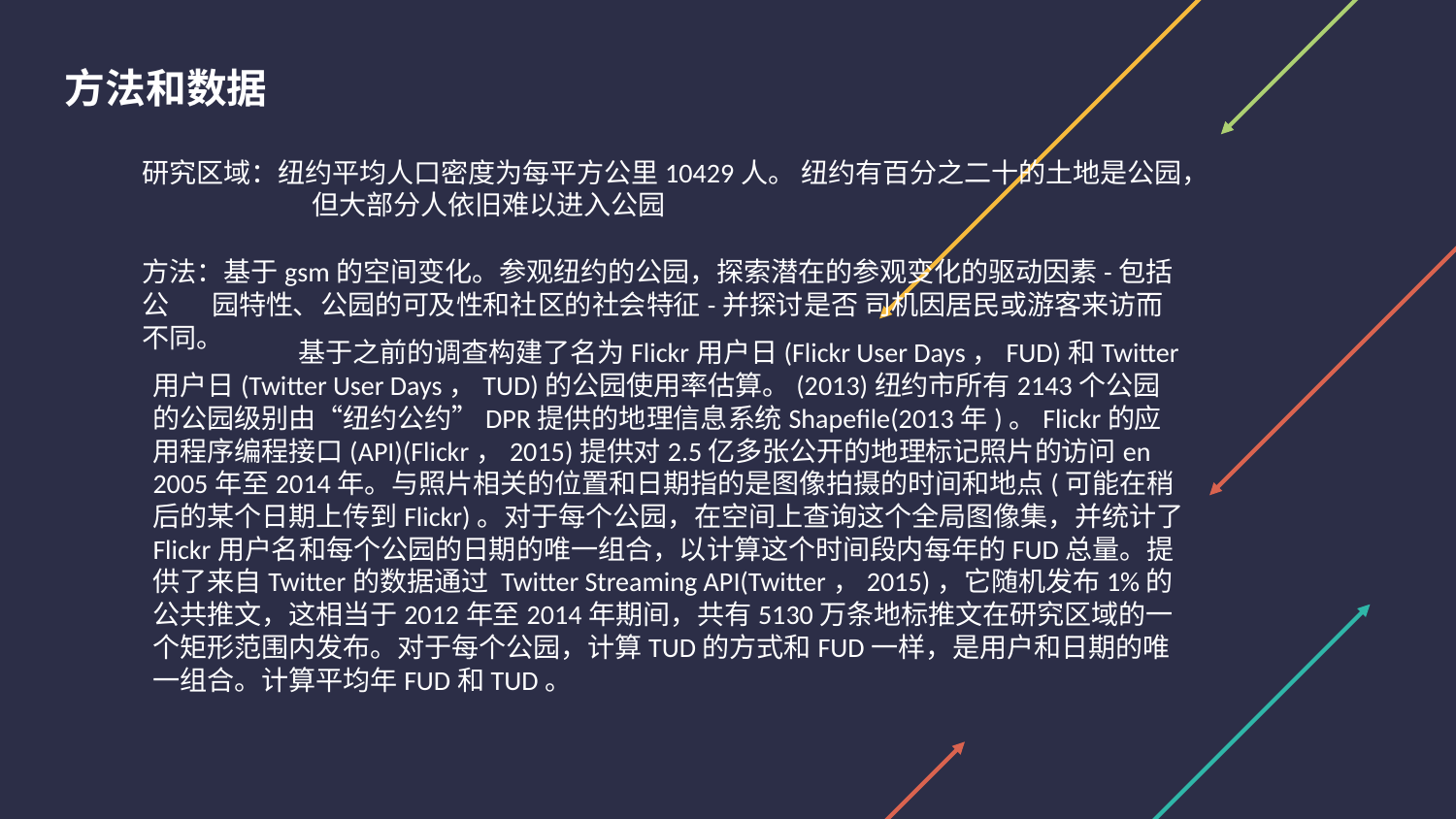

方法和数据
研究区域：纽约平均人口密度为每平方公里10429人。 纽约有百分之二十的土地是公园，	    但大部分人依旧难以进入公园
方法：基于gsm的空间变化。参观纽约的公园，探索潜在的参观变化的驱动因素-包括公       园特性、公园的可及性和社区的社会特征-并探讨是否 司机因居民或游客来访而不同。
	基于之前的调查构建了名为Flickr用户日(Flickr User Days，FUD)和Twitter用户日(Twitter User Days，TUD)的公园使用率估算。(2013)纽约市所有2143个公园的公园级别由“纽约公约”DPR提供的地理信息系统Shapefile(2013年)。Flickr的应用程序编程接口(API)(Flickr，2015)提供对2.5亿多张公开的地理标记照片的访问en 2005年至2014年。与照片相关的位置和日期指的是图像拍摄的时间和地点(可能在稍后的某个日期上传到Flickr)。对于每个公园，在空间上查询这个全局图像集，并统计了Flickr用户名和每个公园的日期的唯一组合，以计算这个时间段内每年的FUD总量。提供了来自Twitter的数据通过 Twitter Streaming API(Twitter，2015)，它随机发布1%的公共推文，这相当于2012年至2014年期间，共有5130万条地标推文在研究区域的一个矩形范围内发布。对于每个公园，计算TUD的方式和FUD一样，是用户和日期的唯一组合。计算平均年FUD和TUD。